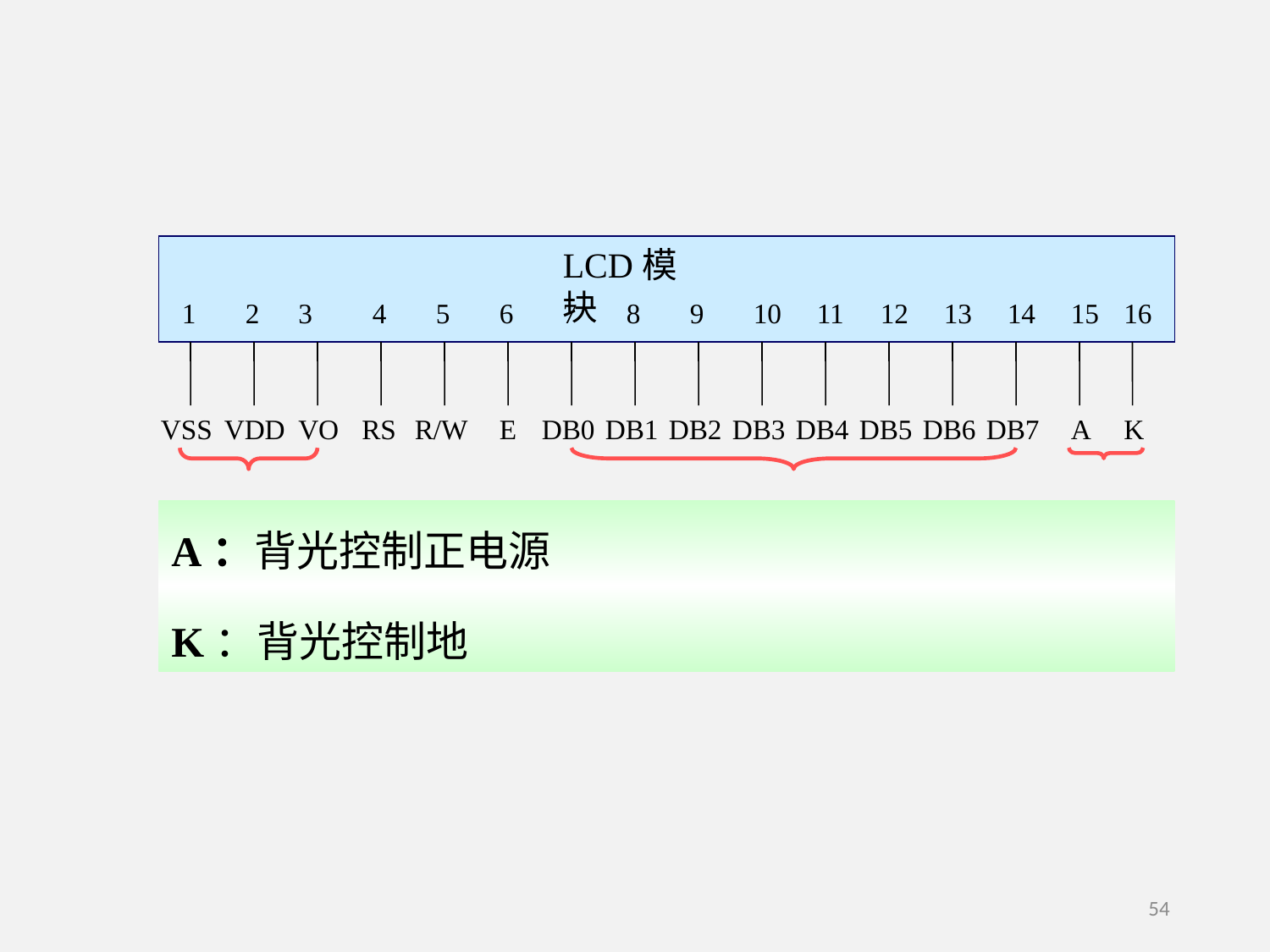

LCD模块

1
2
3
4
5
6
7
8
9
10
11
12
13
14
15
16

VSS
VDD
VO
RS
R/W
E
DB0
DB1
DB2
DB3
DB4
DB5
DB6
DB7
A
K

A：背光控制正电源
K：背光控制地
54